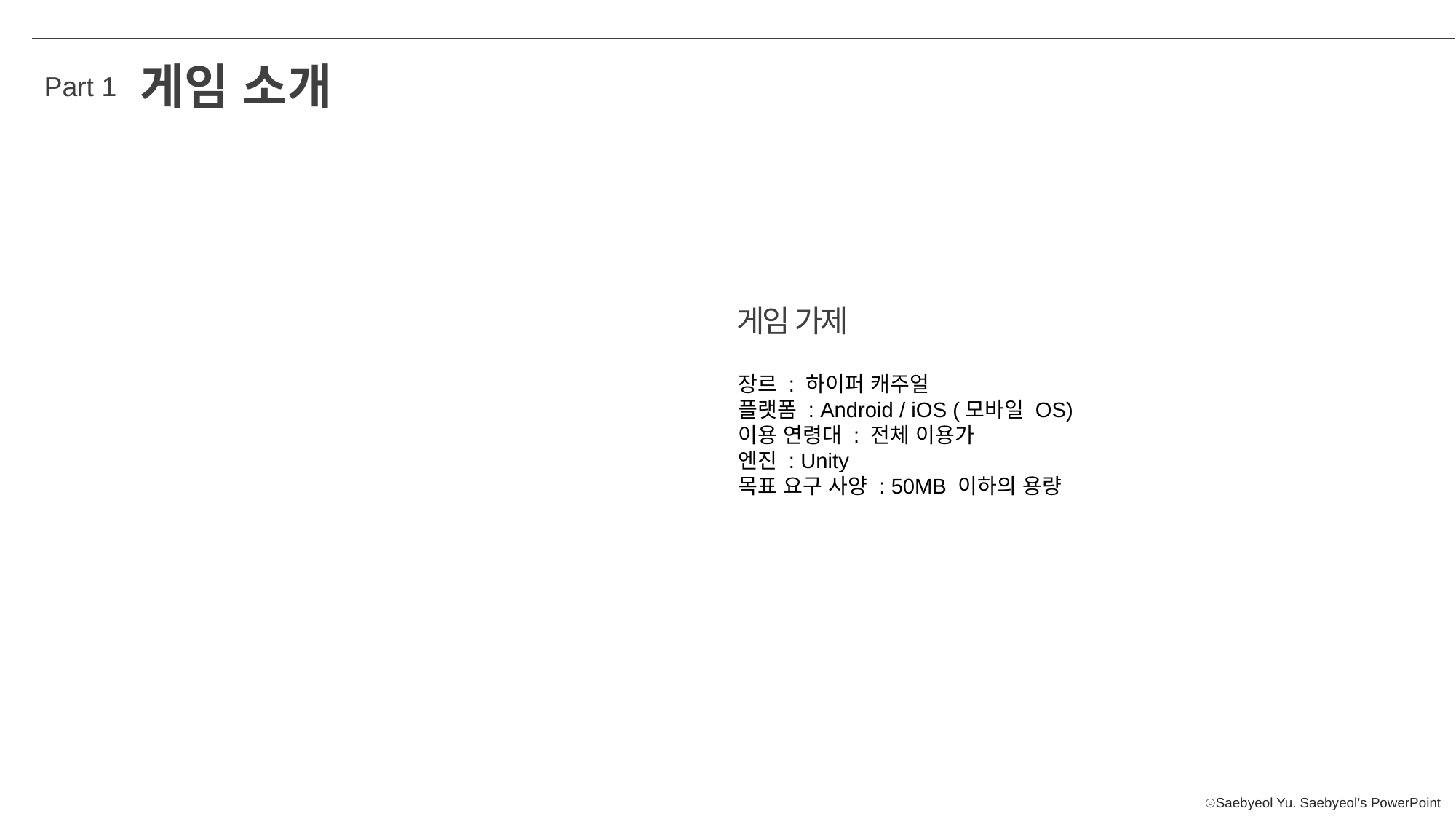

게임 소개
Part 1
게임 가제
장르 : 하이퍼 캐주얼
플랫폼 : Android / iOS (모바일 OS)
이용 연령대 : 전체 이용가
엔진 : Unity
목표 요구 사양 : 50MB 이하의 용량